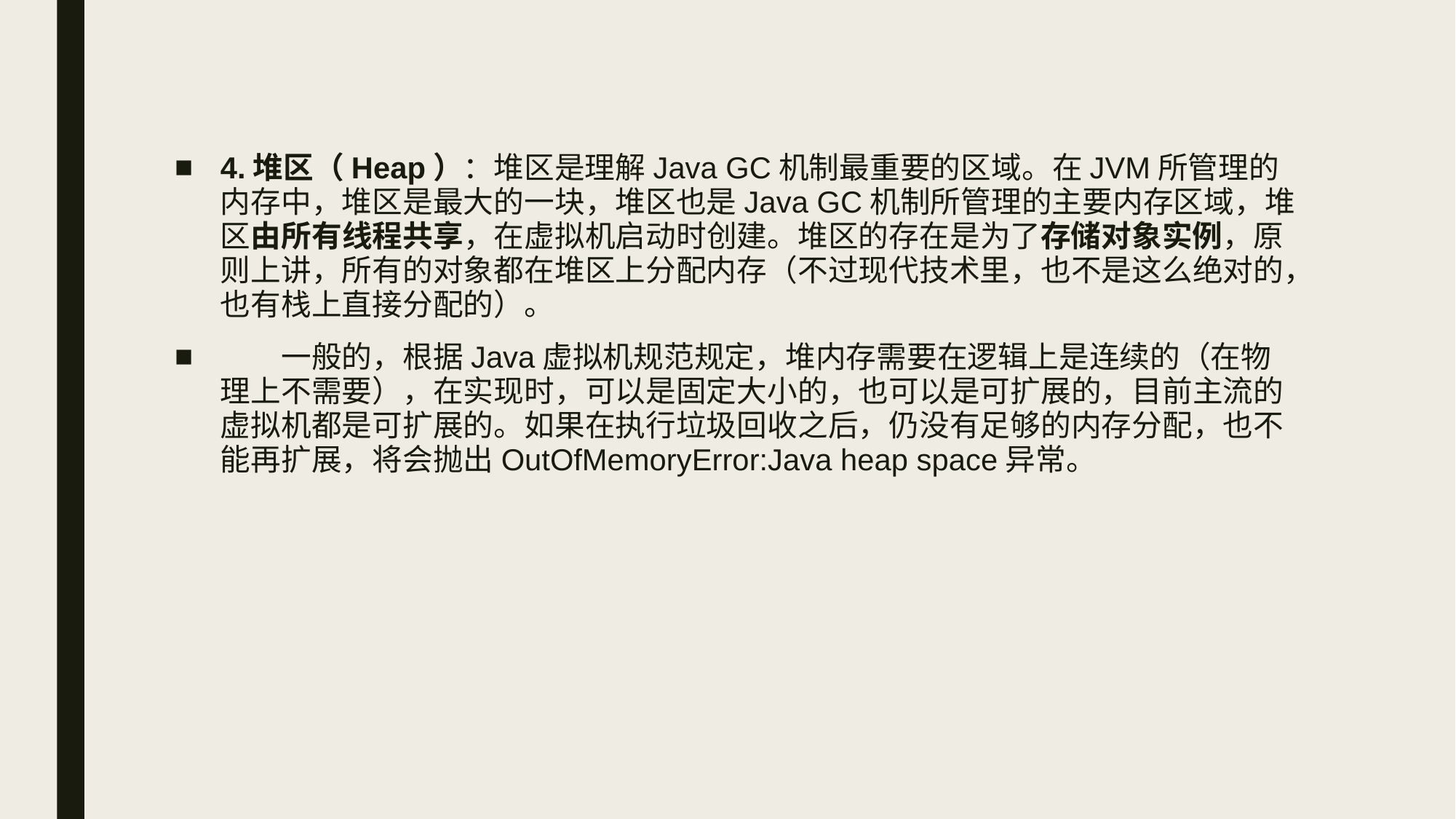

4.堆区（Heap）：堆区是理解Java GC机制最重要的区域。在JVM所管理的内存中，堆区是最大的一块，堆区也是Java GC机制所管理的主要内存区域，堆区由所有线程共享，在虚拟机启动时创建。堆区的存在是为了存储对象实例，原则上讲，所有的对象都在堆区上分配内存（不过现代技术里，也不是这么绝对的，也有栈上直接分配的）。
　　一般的，根据Java虚拟机规范规定，堆内存需要在逻辑上是连续的（在物理上不需要），在实现时，可以是固定大小的，也可以是可扩展的，目前主流的虚拟机都是可扩展的。如果在执行垃圾回收之后，仍没有足够的内存分配，也不能再扩展，将会抛出OutOfMemoryError:Java heap space异常。